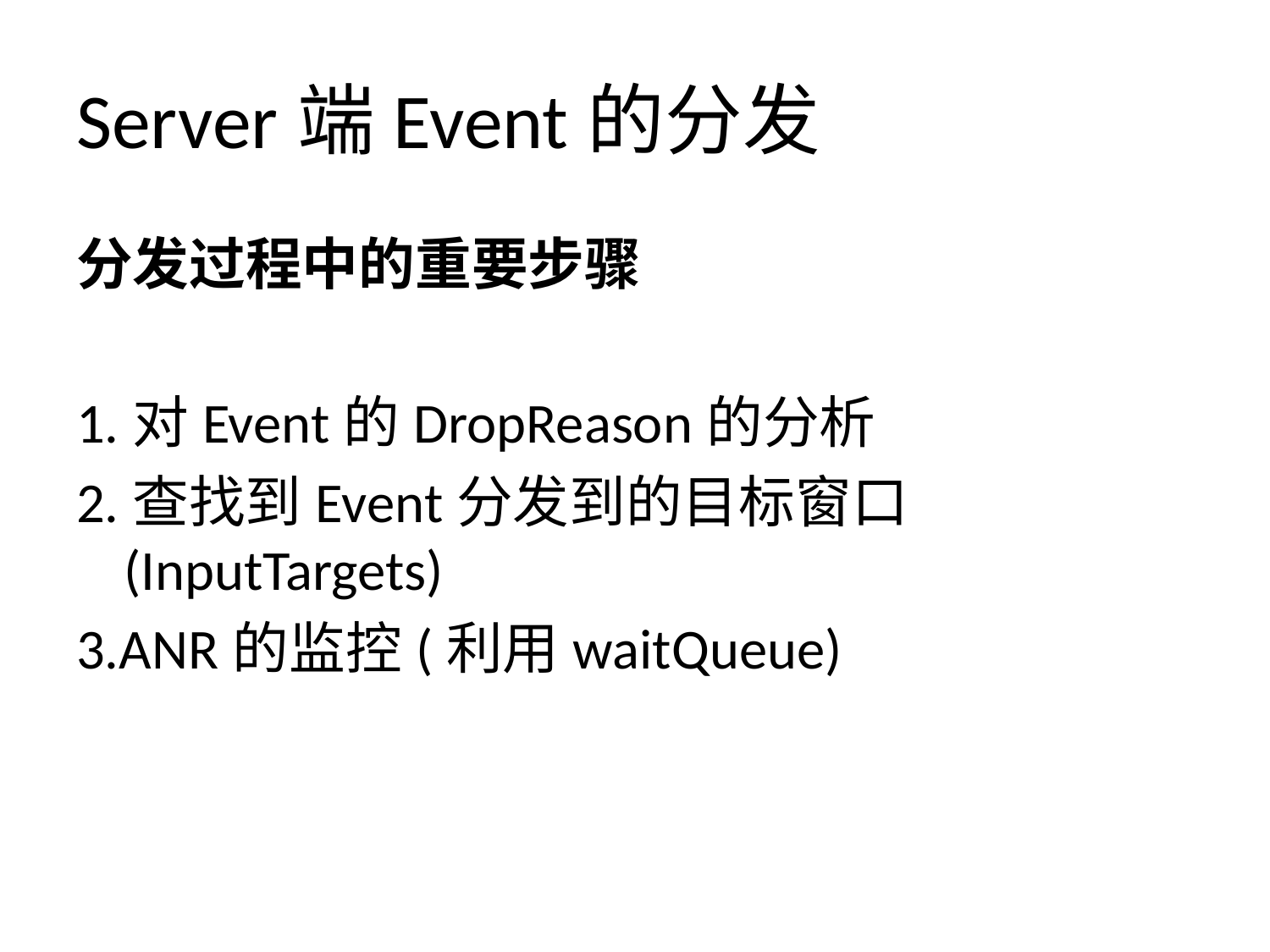

# Server端Event的分发
分发过程中的重要步骤

1.对Event的DropReason的分析
2.查找到Event分发到的目标窗口(InputTargets)
3.ANR的监控(利用waitQueue)